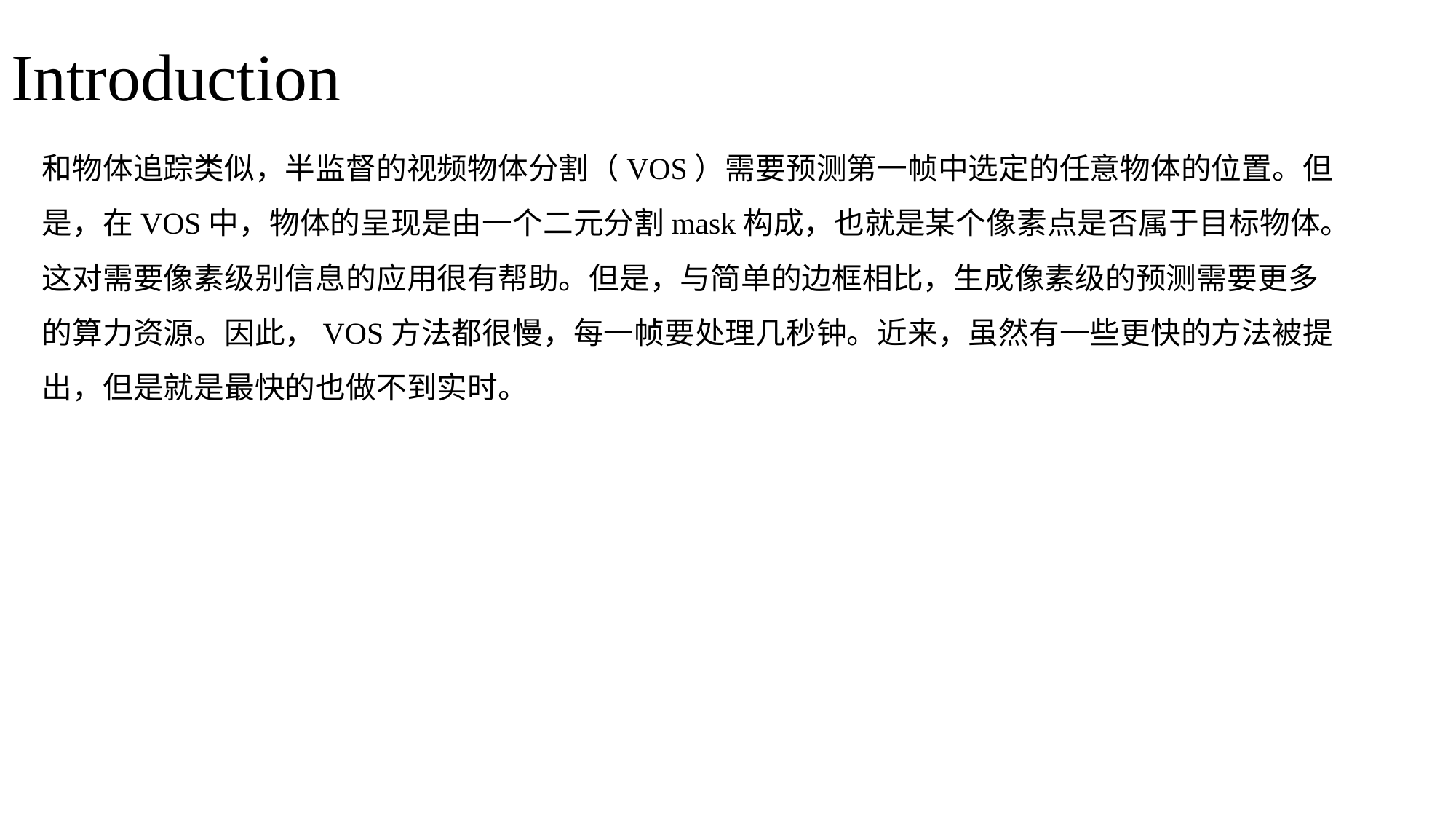

# Introduction
和物体追踪类似，半监督的视频物体分割（VOS）需要预测第一帧中选定的任意物体的位置。但是，在VOS中，物体的呈现是由一个二元分割mask构成，也就是某个像素点是否属于目标物体。这对需要像素级别信息的应用很有帮助。但是，与简单的边框相比，生成像素级的预测需要更多的算力资源。因此，VOS方法都很慢，每一帧要处理几秒钟。近来，虽然有一些更快的方法被提出，但是就是最快的也做不到实时。